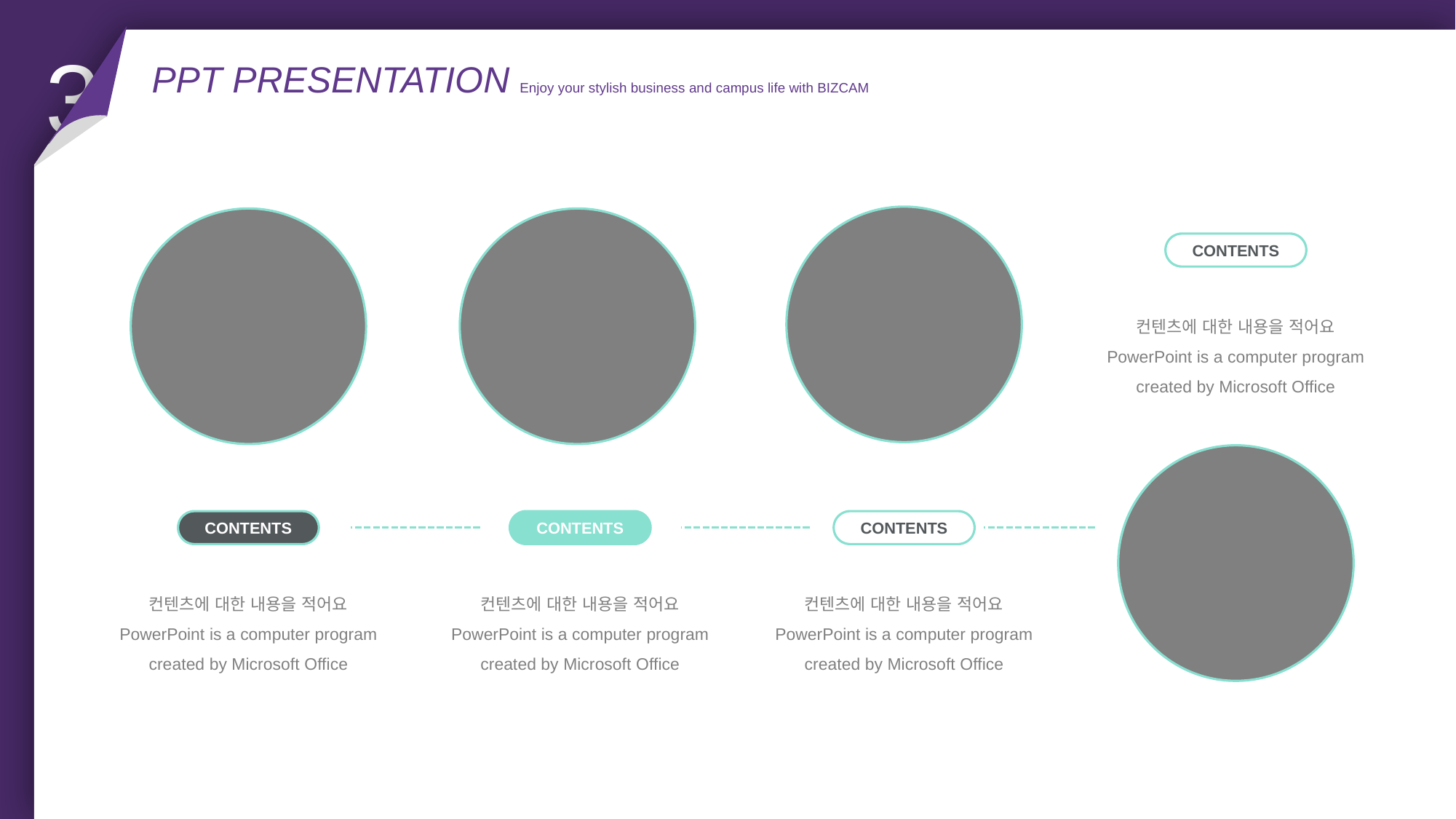

PPT PRESENTATION Enjoy your stylish business and campus life with BIZCAM
3

CONTENTS
컨텐츠에 대한 내용을 적어요
PowerPoint is a computer program created by Microsoft Office

CONTENTS
CONTENTS
CONTENTS
컨텐츠에 대한 내용을 적어요
PowerPoint is a computer program created by Microsoft Office
컨텐츠에 대한 내용을 적어요
PowerPoint is a computer program created by Microsoft Office
컨텐츠에 대한 내용을 적어요
PowerPoint is a computer program created by Microsoft Office